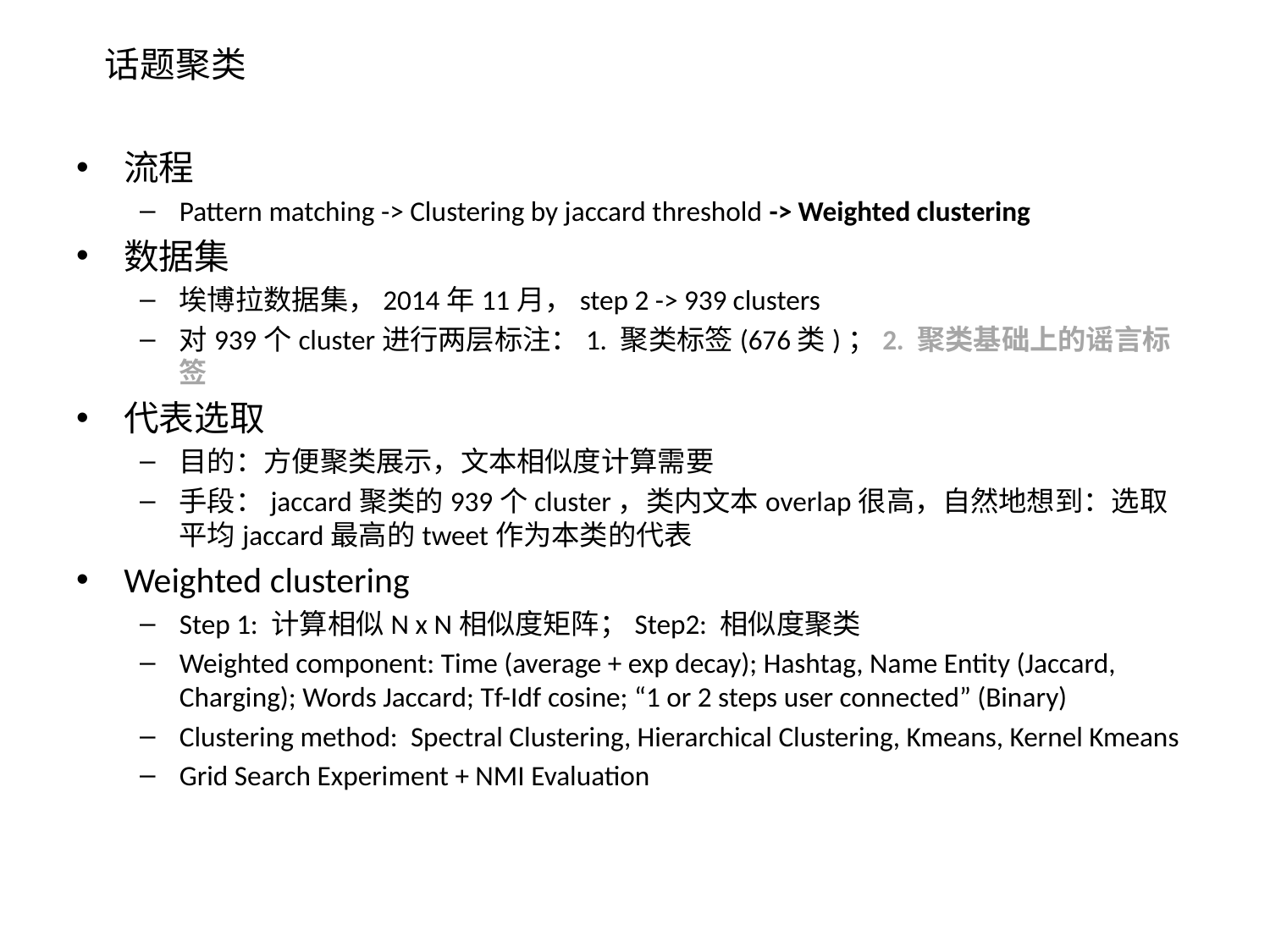

# 话题聚类
流程
Pattern matching -> Clustering by jaccard threshold -> Weighted clustering
数据集
埃博拉数据集，2014年11月，step 2 -> 939 clusters
对939个cluster进行两层标注：1. 聚类标签(676类)；2. 聚类基础上的谣言标签
代表选取
目的：方便聚类展示，文本相似度计算需要
手段：jaccard聚类的939个cluster，类内文本overlap很高，自然地想到：选取平均jaccard最高的tweet作为本类的代表
Weighted clustering
Step 1: 计算相似N x N相似度矩阵；Step2: 相似度聚类
Weighted component: Time (average + exp decay); Hashtag, Name Entity (Jaccard, Charging); Words Jaccard; Tf-Idf cosine; “1 or 2 steps user connected” (Binary)
Clustering method:  Spectral Clustering, Hierarchical Clustering, Kmeans, Kernel Kmeans
Grid Search Experiment + NMI Evaluation